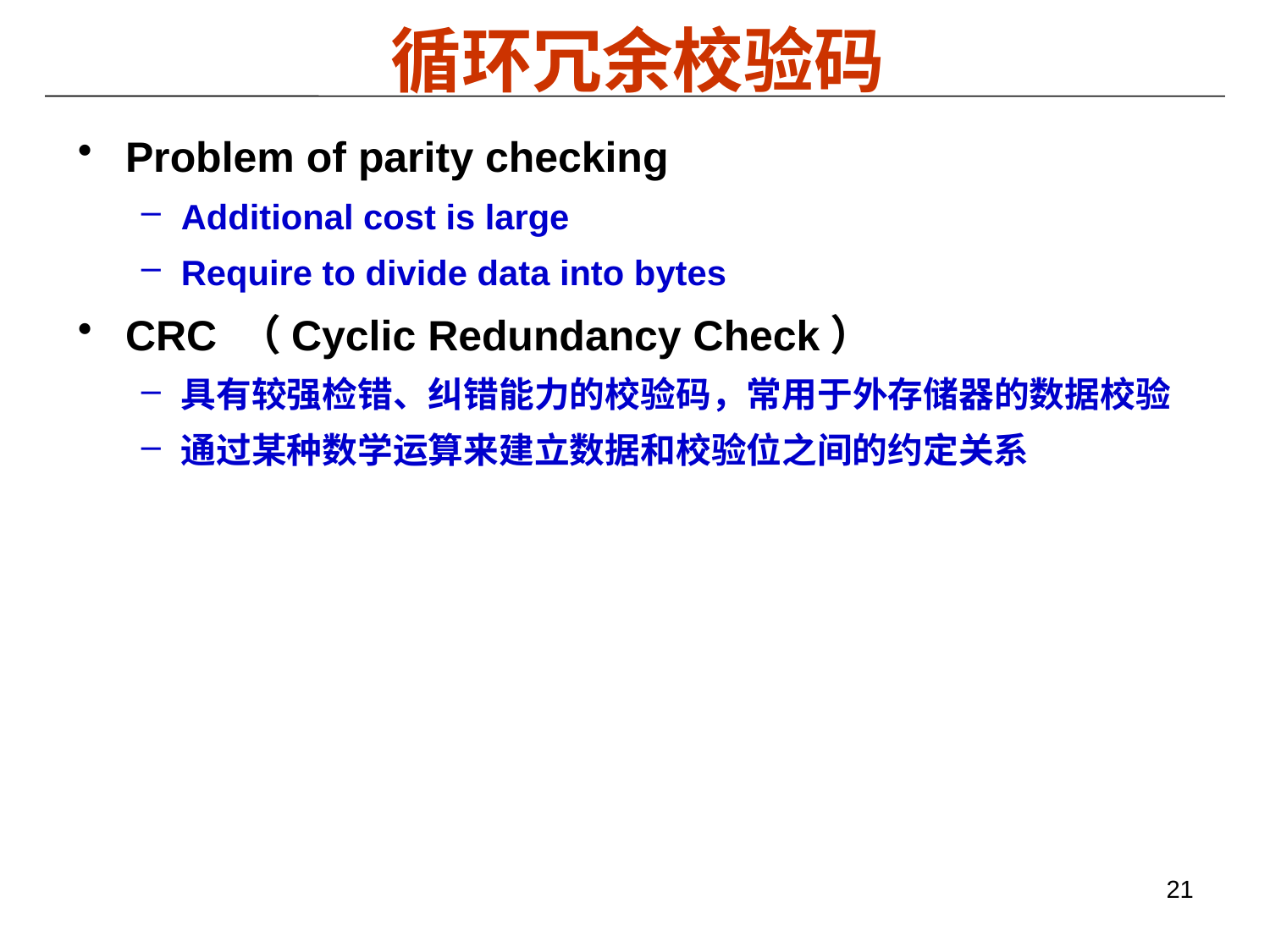

# 循环冗余校验码
Problem of parity checking
Additional cost is large
Require to divide data into bytes
CRC （Cyclic Redundancy Check）
具有较强检错、纠错能力的校验码，常用于外存储器的数据校验
通过某种数学运算来建立数据和校验位之间的约定关系
21